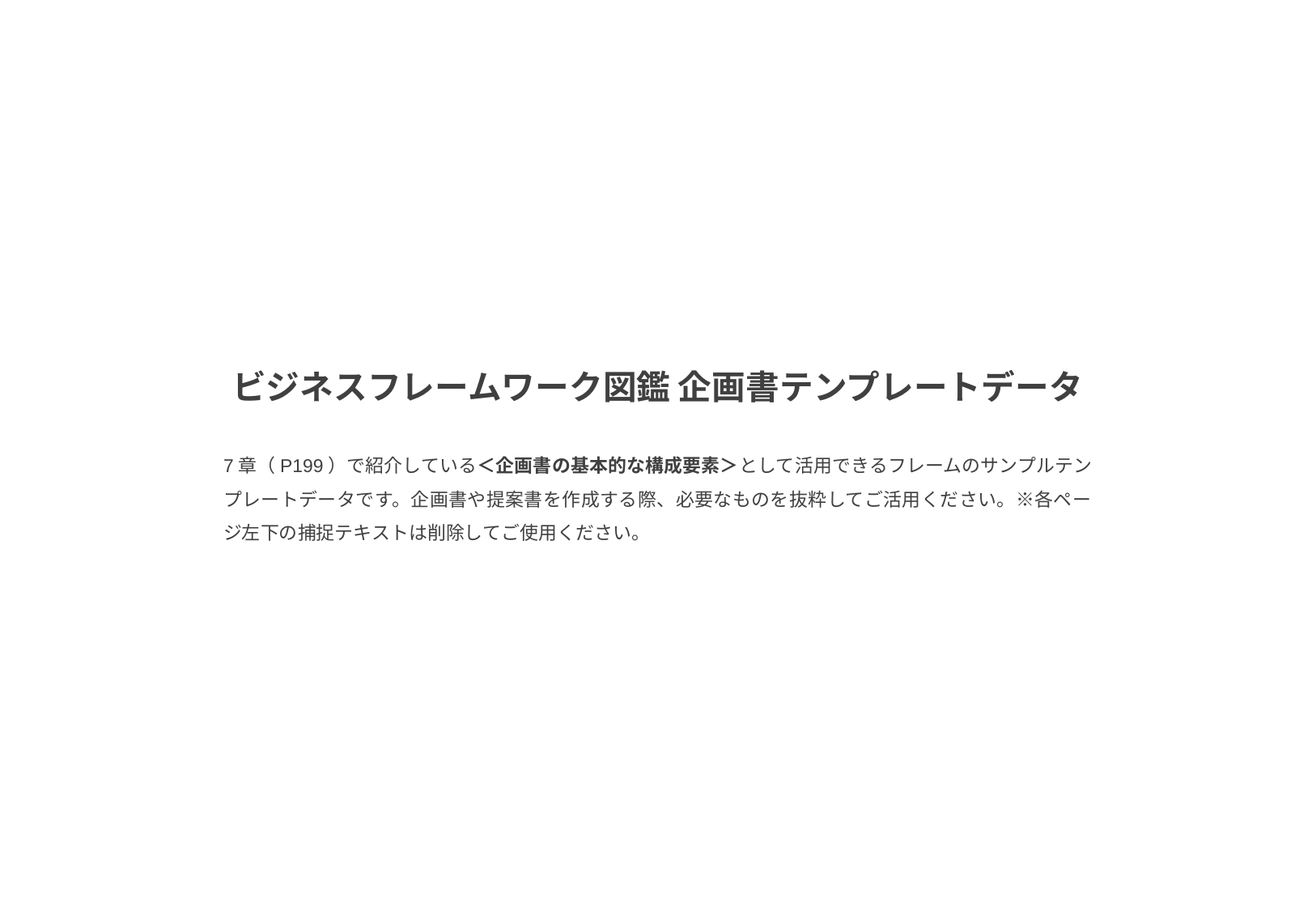

ビジネスフレームワーク図鑑 企画書テンプレートデータ
7章（P199）で紹介している＜企画書の基本的な構成要素＞として活用できるフレームのサンプルテンプレートデータです。企画書や提案書を作成する際、必要なものを抜粋してご活用ください。※各ページ左下の捕捉テキストは削除してご使用ください。